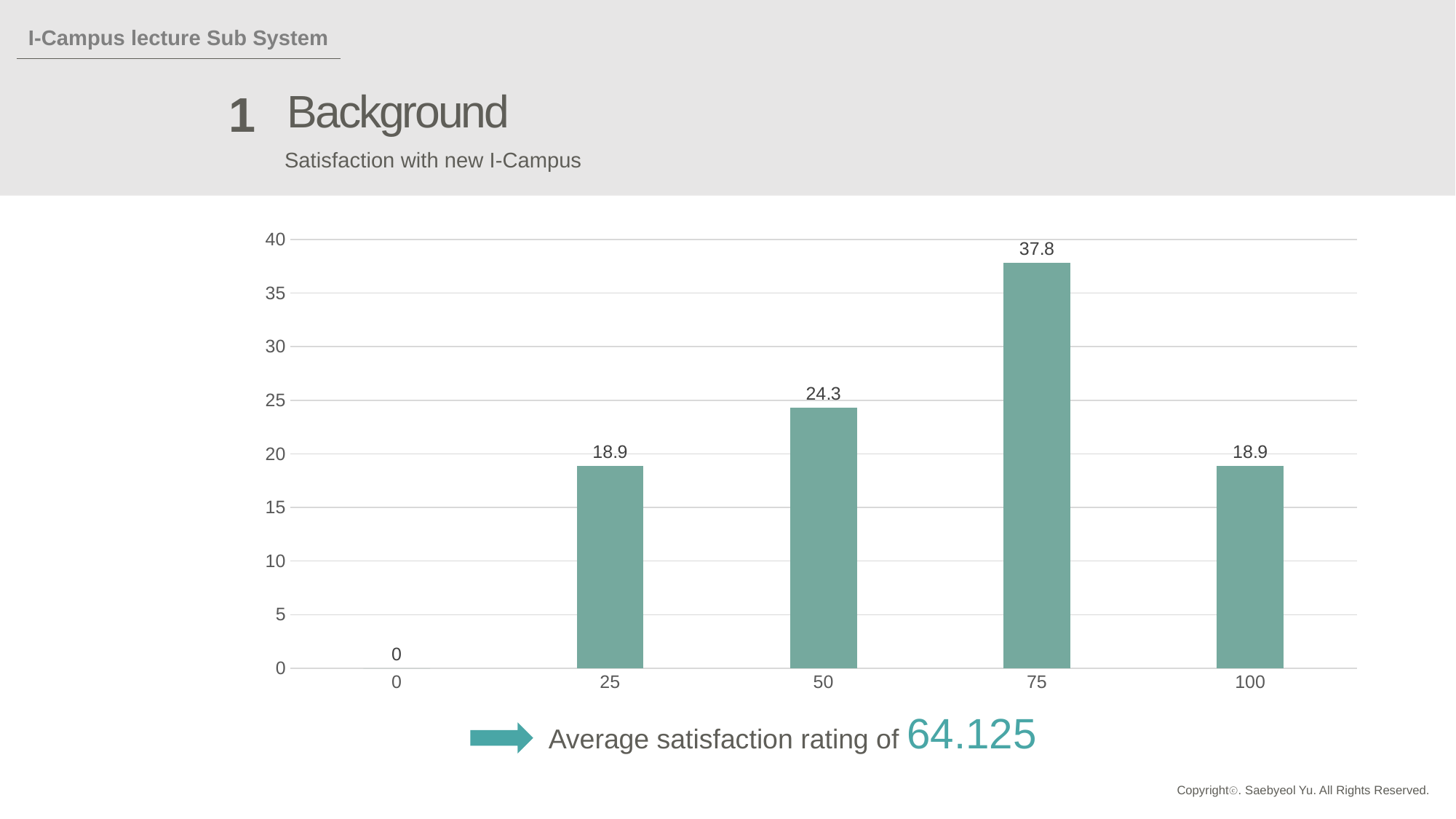

I-Campus lecture Sub System
Background
1
Satisfaction with new I-Campus

### Chart

| Category | 계열 1 |
|---|---|
| 0 | 0.0 |
| 25 | 18.9 |
| 50 | 24.3 |
| 75 | 37.8 |
| 100 | 18.9 |
Average satisfaction rating of 64.125